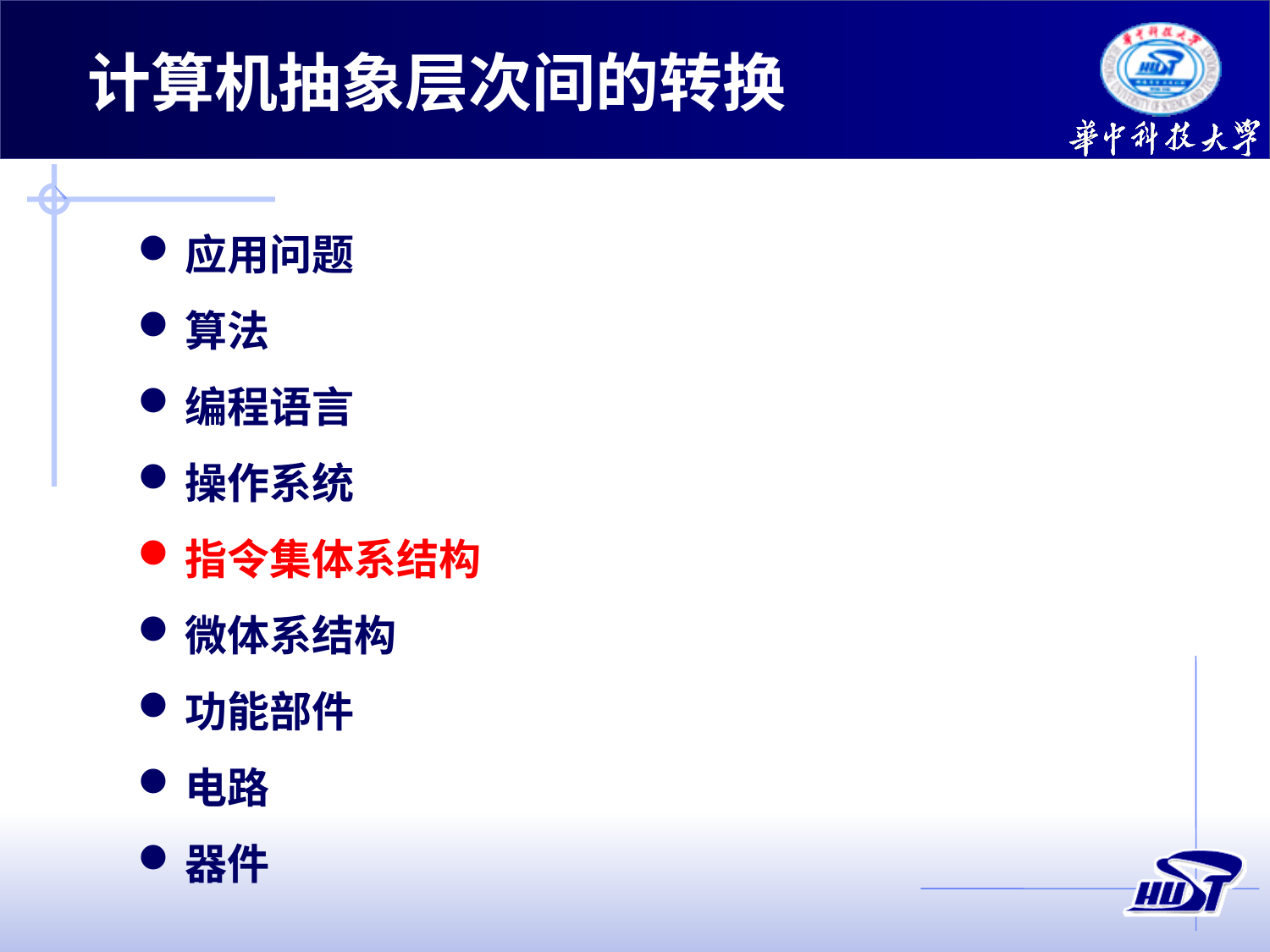

计算机抽象层次间的转换
应用问题
算法
编程语言
操作系统
指令集体系结构
微体系结构
功能部件
电路
器件